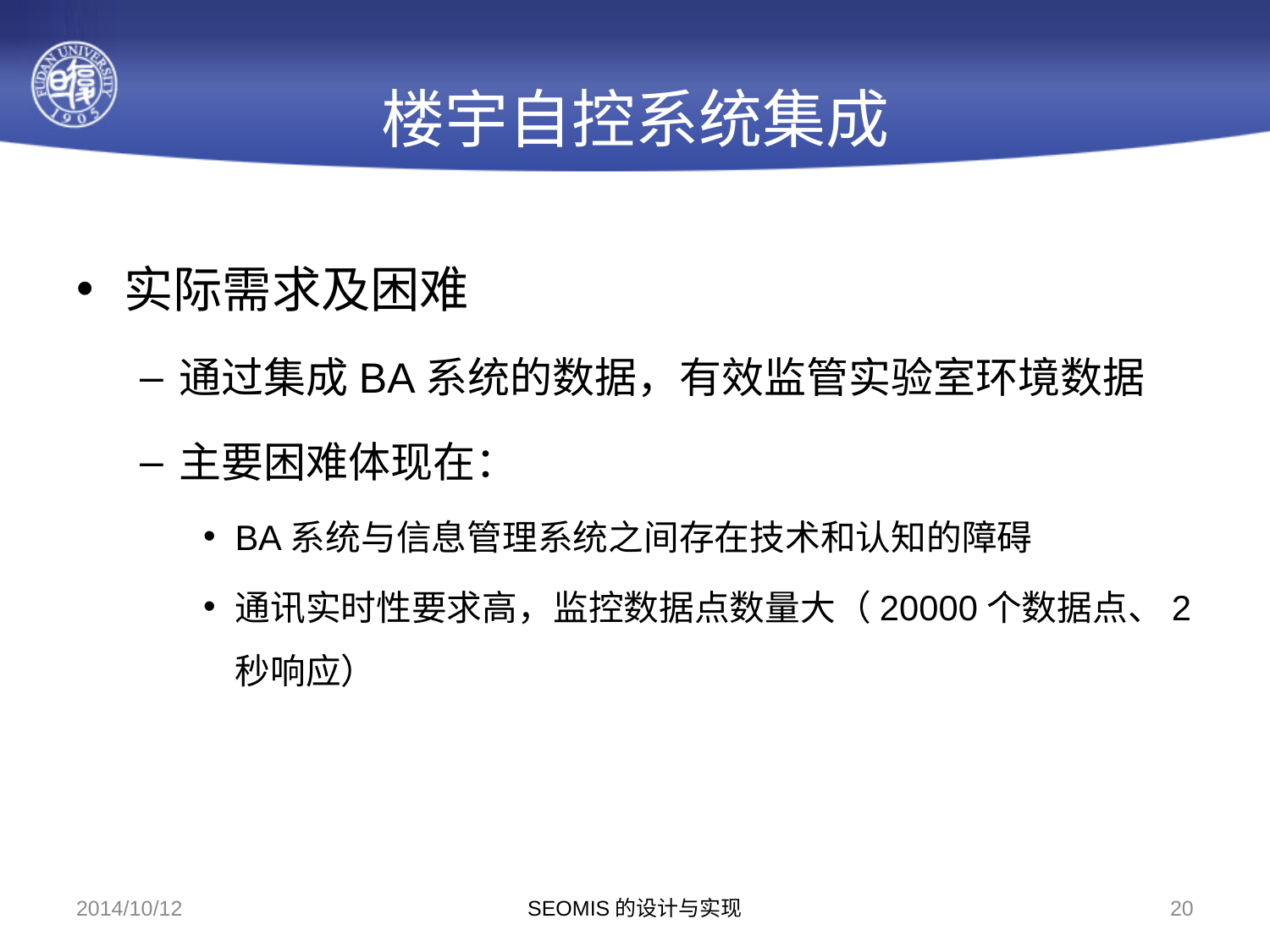

# 楼宇自控系统集成
实际需求及困难
通过集成BA系统的数据，有效监管实验室环境数据
主要困难体现在：
BA系统与信息管理系统之间存在技术和认知的障碍
通讯实时性要求高，监控数据点数量大（20000个数据点、2秒响应）
2014/10/12
SEOMIS的设计与实现
20